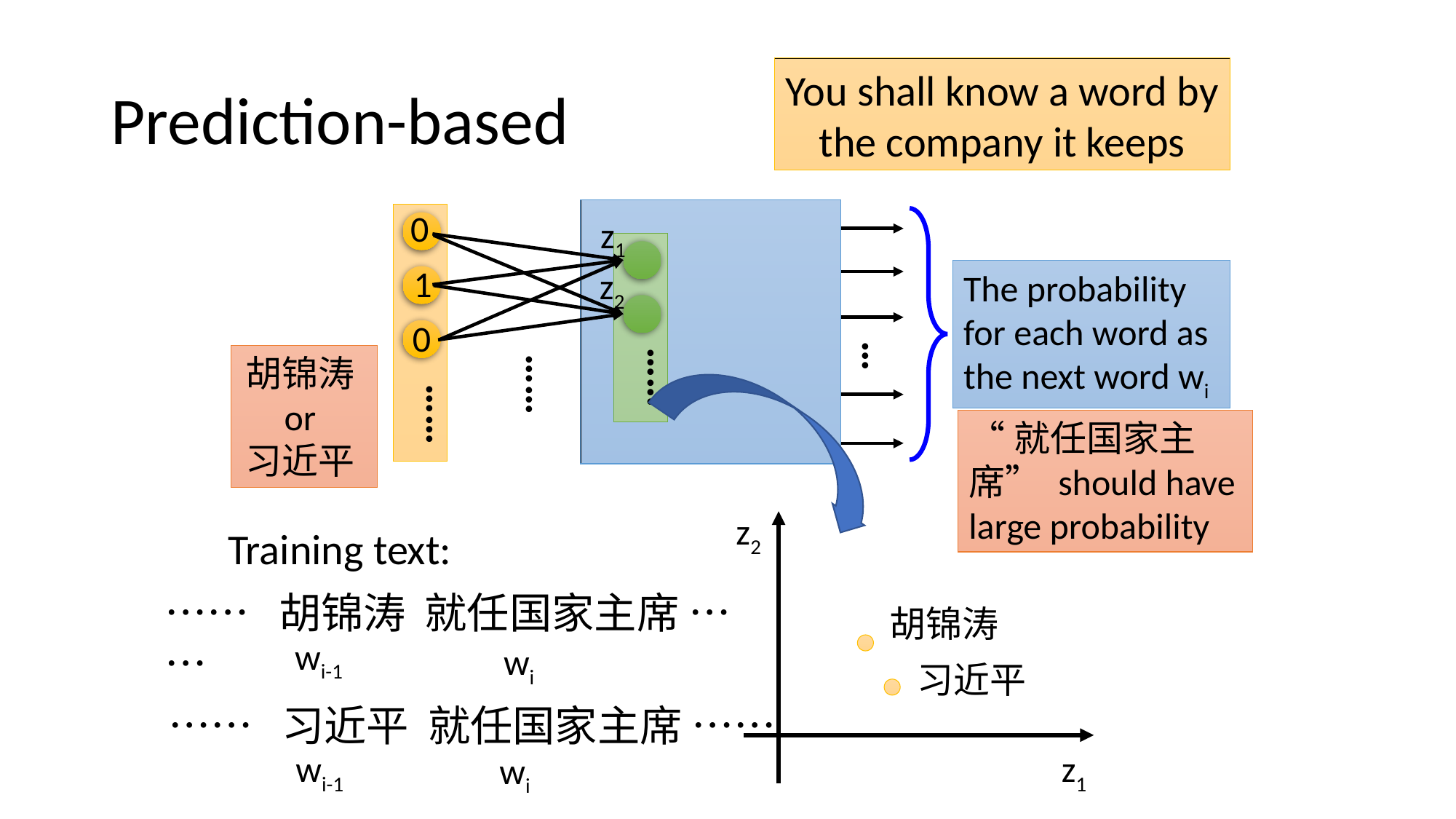

# Prediction-based
You shall know a word by the company it keeps

0
z1

…
1
z2
The probability for each word as the next word wi
……

……

0

胡锦涛
or
习近平
……
“就任国家主席” should have large probability
z2
Training text:
……  胡锦涛  就任国家主席 ……
胡锦涛
wi-1
wi

习近平

……  习近平  就任国家主席 ……
wi-1
z1
wi